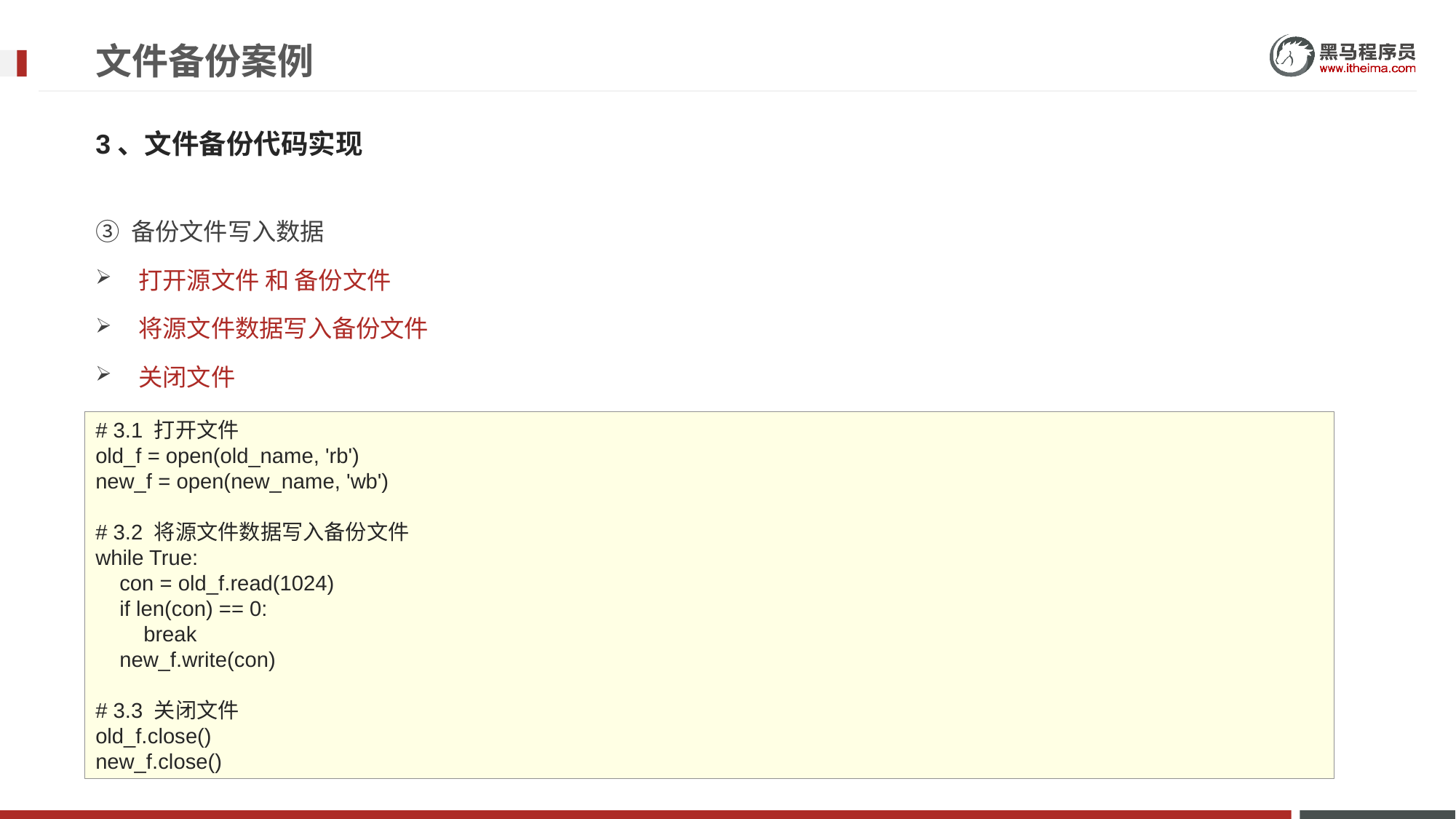

# 文件备份案例
3、文件备份代码实现
③ 备份文件写入数据
打开源文件 和 备份文件
将源文件数据写入备份文件
关闭文件
# 3.1 打开文件
old_f = open(old_name, 'rb')
new_f = open(new_name, 'wb')

# 3.2 将源文件数据写入备份文件
while True:
    con = old_f.read(1024)
    if len(con) == 0:
        break
    new_f.write(con)

# 3.3 关闭文件
old_f.close()
new_f.close()